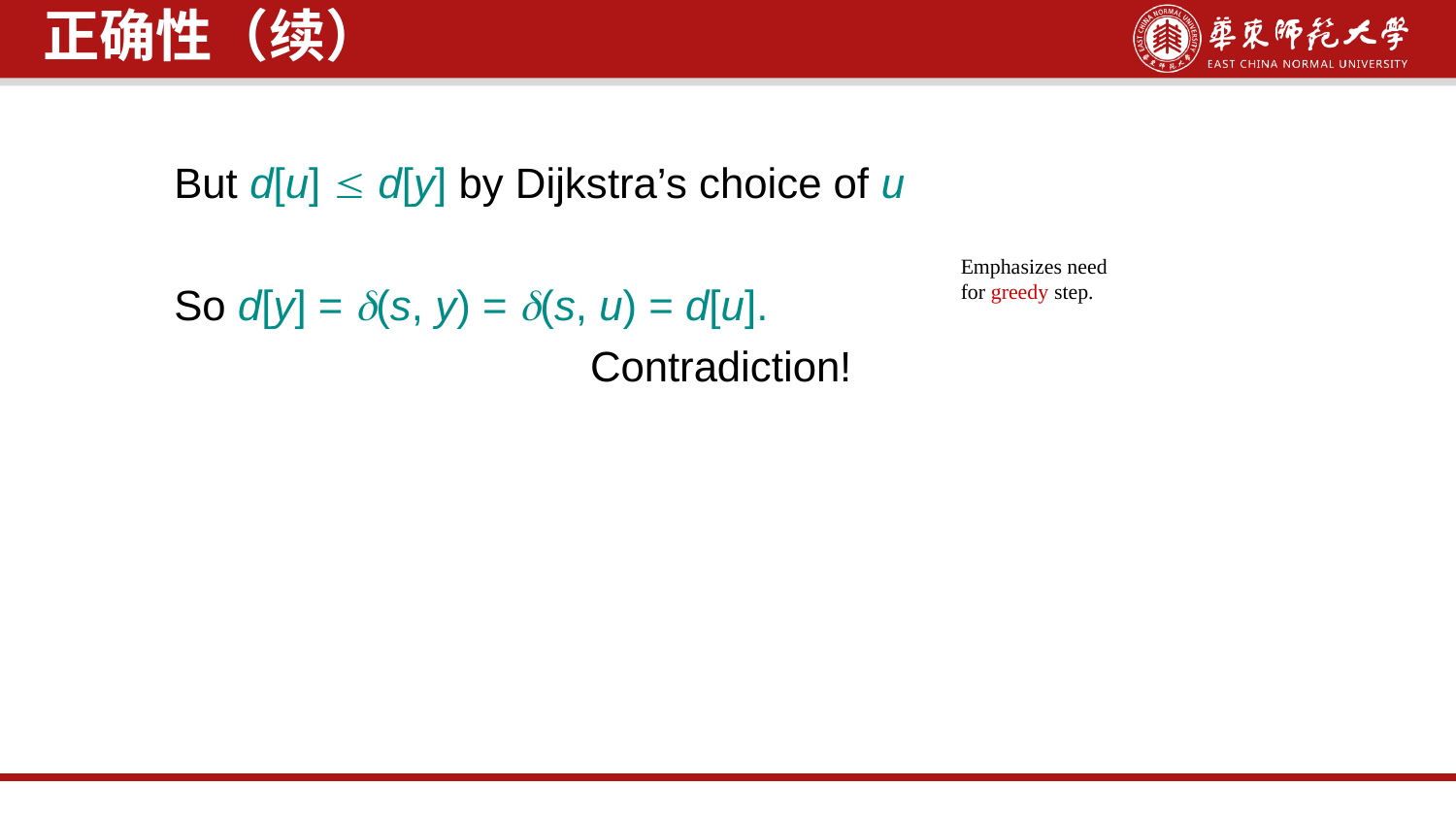

正确性（续）
But d[u] ≤ d[y] by Dijkstra’s choice of u

So d[y] = δ(s, y) = δ(s, u) = d[u].
                                   Contradiction!
Emphasizes need
for greedy step.